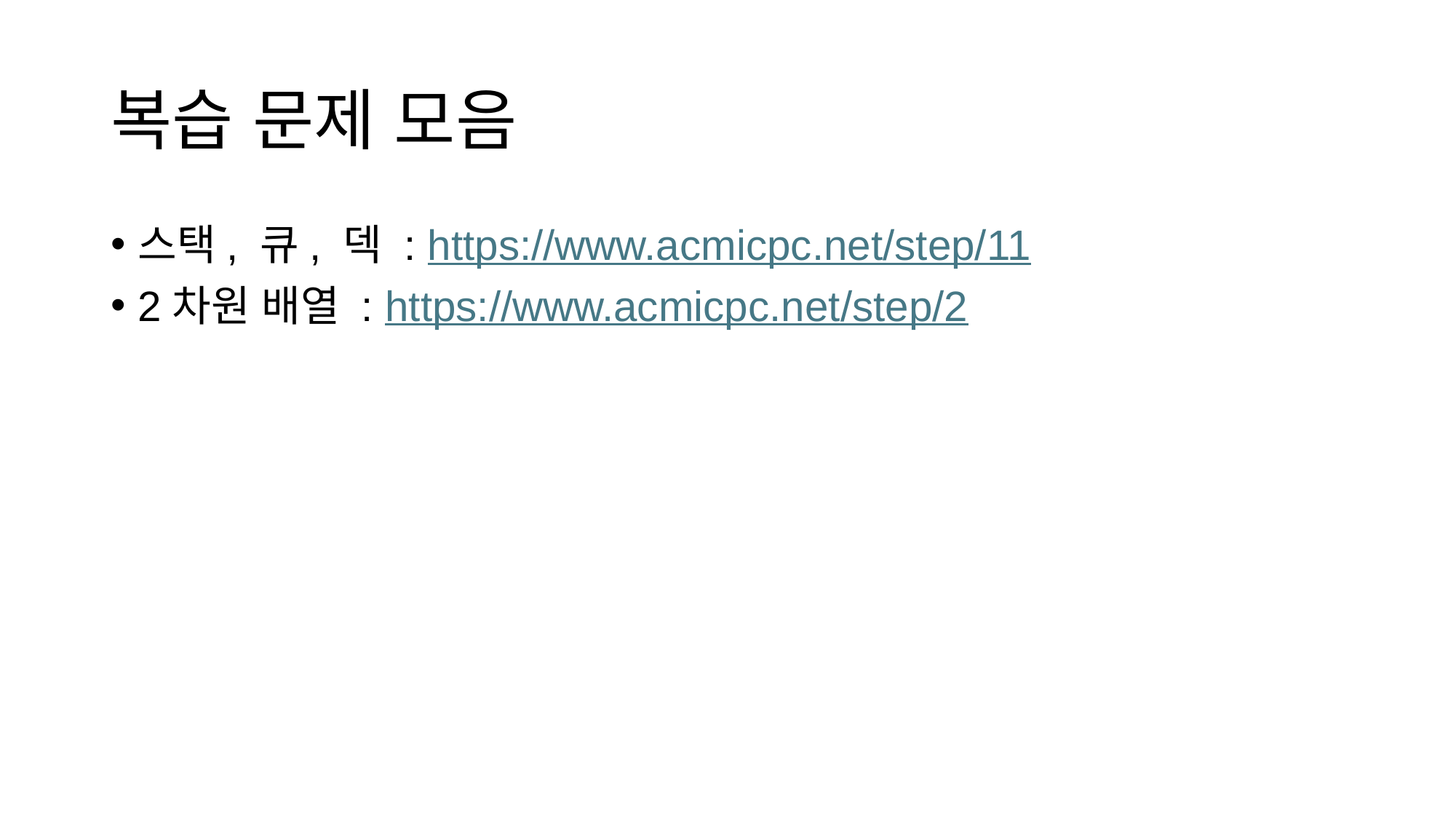

# 복습 문제 모음
스택, 큐, 덱 : https://www.acmicpc.net/step/11
2차원 배열 : https://www.acmicpc.net/step/2